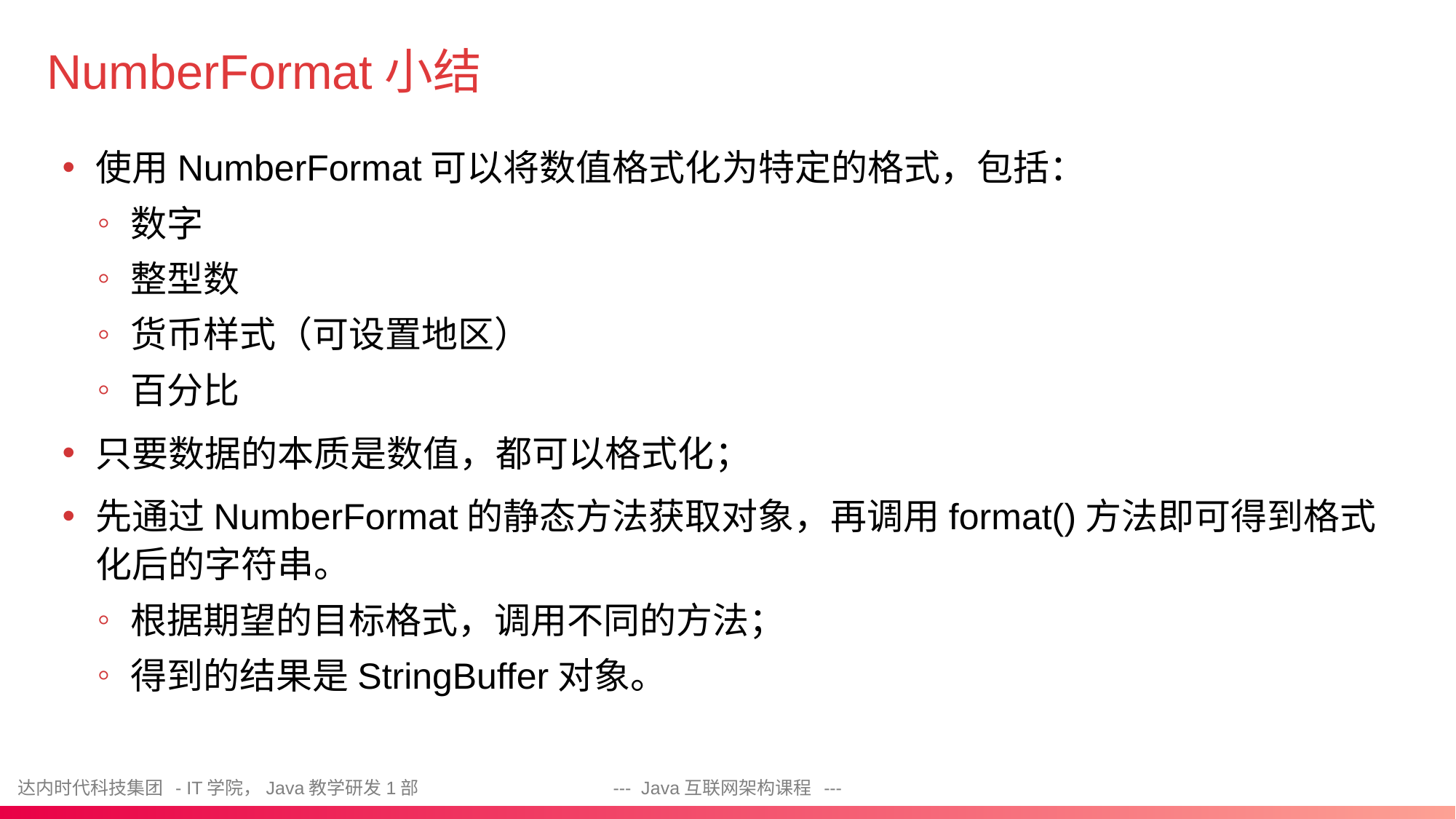

# NumberFormat小结
使用NumberFormat可以将数值格式化为特定的格式，包括：
数字
整型数
货币样式（可设置地区）
百分比
只要数据的本质是数值，都可以格式化；
先通过NumberFormat的静态方法获取对象，再调用format()方法即可得到格式化后的字符串。
根据期望的目标格式，调用不同的方法；
得到的结果是StringBuffer对象。